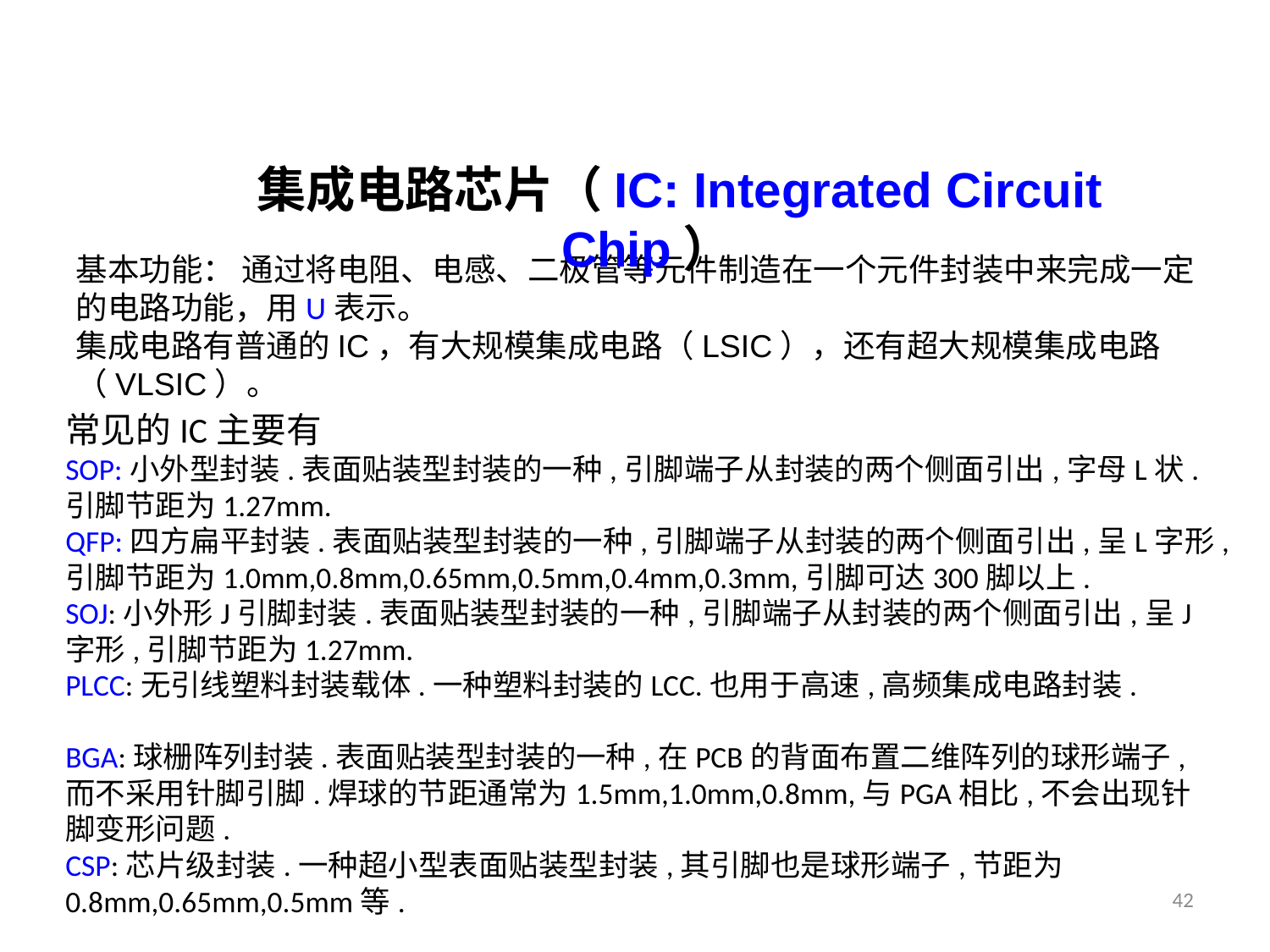

集成电路芯片（IC: Integrated Circuit Chip）
基本功能： 通过将电阻、电感、二极管等元件制造在一个元件封装中来完成一定的电路功能，用U表示。
集成电路有普通的IC，有大规模集成电路（LSIC），还有超大规模集成电路（VLSIC）。
常见的IC主要有
SOP:小外型封装.表面贴装型封装的一种,引脚端子从封装的两个侧面引出,字母L状.引脚节距为1.27mm.
QFP:四方扁平封装.表面贴装型封装的一种,引脚端子从封装的两个侧面引出,呈L字形,引脚节距为1.0mm,0.8mm,0.65mm,0.5mm,0.4mm,0.3mm,引脚可达300脚以上.
SOJ:小外形J引脚封装.表面贴装型封装的一种,引脚端子从封装的两个侧面引出,呈J字形,引脚节距为1.27mm.
PLCC:无引线塑料封装载体.一种塑料封装的LCC.也用于高速,高频集成电路封装.
BGA:球栅阵列封装.表面贴装型封装的一种,在PCB的背面布置二维阵列的球形端子,而不采用针脚引脚.焊球的节距通常为1.5mm,1.0mm,0.8mm,与PGA相比,不会出现针脚变形问题.
CSP:芯片级封装.一种超小型表面贴装型封装,其引脚也是球形端子,节距为0.8mm,0.65mm,0.5mm等.
42